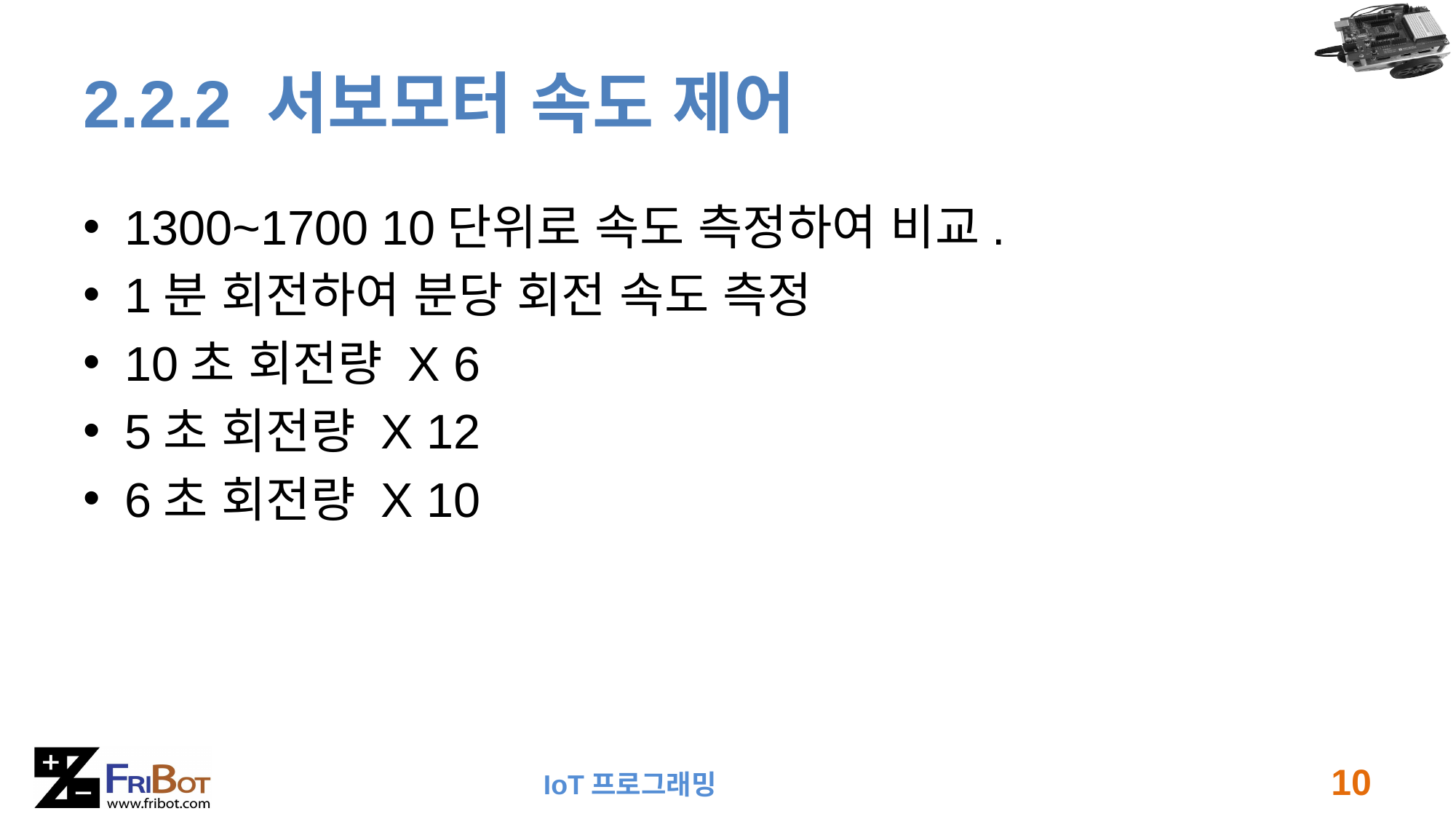

# 2.2.2 서보모터 속도 제어
1300~1700 10단위로 속도 측정하여 비교.
1분 회전하여 분당 회전 속도 측정
10초 회전량 X 6
5초 회전량 X 12
6초 회전량 X 10

10